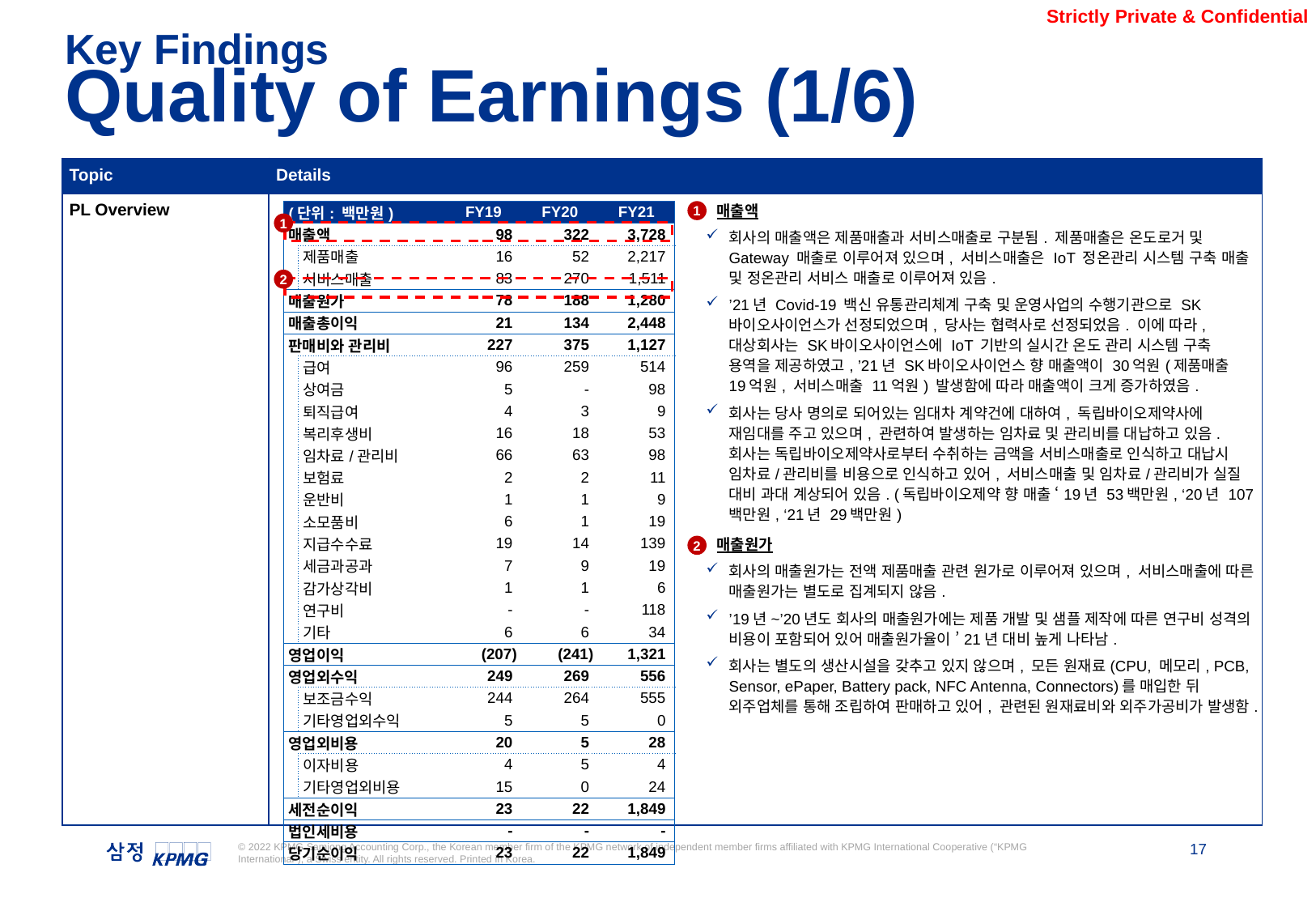

Key Findings
Quality of Earnings (1/6)
| Topic | Details |
| --- | --- |
| PL Overview | 매출액 회사의 매출액은 제품매출과 서비스매출로 구분됨. 제품매출은 온도로거 및 Gateway 매출로 이루어져 있으며, 서비스매출은 IoT 정온관리 시스템 구축 매출 및 정온관리 서비스 매출로 이루어져 있음. ’21년 Covid-19 백신 유통관리체계 구축 및 운영사업의 수행기관으로 SK바이오사이언스가 선정되었으며, 당사는 협력사로 선정되었음. 이에 따라, 대상회사는 SK바이오사이언스에 IoT 기반의 실시간 온도 관리 시스템 구축 용역을 제공하였고, ’21년 SK바이오사이언스 향 매출액이 30억원(제품매출 19억원, 서비스매출 11억원) 발생함에 따라 매출액이 크게 증가하였음. 회사는 당사 명의로 되어있는 임대차 계약건에 대하여, 독립바이오제약사에 재임대를 주고 있으며, 관련하여 발생하는 임차료 및 관리비를 대납하고 있음. 회사는 독립바이오제약사로부터 수취하는 금액을 서비스매출로 인식하고 대납시 임차료/관리비를 비용으로 인식하고 있어, 서비스매출 및 임차료/관리비가 실질 대비 과대 계상되어 있음. (독립바이오제약 향 매출 ‘19년 53백만원, ‘20년 107백만원, ‘21년 29백만원) 매출원가 회사의 매출원가는 전액 제품매출 관련 원가로 이루어져 있으며, 서비스매출에 따른 매출원가는 별도로 집계되지 않음. ’19년~’20년도 회사의 매출원가에는 제품 개발 및 샘플 제작에 따른 연구비 성격의 비용이 포함되어 있어 매출원가율이 ’21년 대비 높게 나타남. 회사는 별도의 생산시설을 갖추고 있지 않으며, 모든 원재료(CPU, 메모리, PCB, Sensor, ePaper, Battery pack, NFC Antenna, Connectors)를 매입한 뒤 외주업체를 통해 조립하여 판매하고 있어, 관련된 원재료비와 외주가공비가 발생함. |
1
| (단위: 백만원) |  |  | FY19 | FY20 | FY21 |
| --- | --- | --- | --- | --- | --- |
| 매출액 |  |  | 98 | 322 | 3,728 |
|  | 제품매출 |  | 16 | 52 | 2,217 |
|  | 서비스매출 |  | 83 | 270 | 1,511 |
| 매출원가 |  |  | 78 | 188 | 1,280 |
| 매출총이익 |  |  | 21 | 134 | 2,448 |
| 판매비와 관리비 |  |  | 227 | 375 | 1,127 |
|  | 급여 |  | 96 | 259 | 514 |
|  | 상여금 |  | 5 | - | 98 |
|  | 퇴직급여 |  | 4 | 3 | 9 |
|  | 복리후생비 |  | 16 | 18 | 53 |
|  | 임차료/관리비 |  | 66 | 63 | 98 |
|  | 보험료 |  | 2 | 2 | 11 |
|  | 운반비 |  | 1 | 1 | 9 |
|  | 소모품비 |  | 6 | 1 | 19 |
|  | 지급수수료 |  | 19 | 14 | 139 |
|  | 세금과공과 |  | 7 | 9 | 19 |
|  | 감가상각비 |  | 1 | 1 | 6 |
|  | 연구비 |  | - | - | 118 |
|  | 기타 |  | 6 | 6 | 34 |
| 영업이익 |  |  | (207) | (241) | 1,321 |
| 영업외수익 |  |  | 249 | 269 | 556 |
|  | 보조금수익 |  | 244 | 264 | 555 |
|  | 기타영업외수익 |  | 5 | 5 | 0 |
| 영업외비용 |  |  | 20 | 5 | 28 |
|  | 이자비용 |  | 4 | 5 | 4 |
|  | 기타영업외비용 |  | 15 | 0 | 24 |
| 세전순이익 |  |  | 23 | 22 | 1,849 |
| 법인세비용 |  |  | - | - | - |
| 당기순이익 |  |  | 23 | 22 | 1,849 |
1

2

2